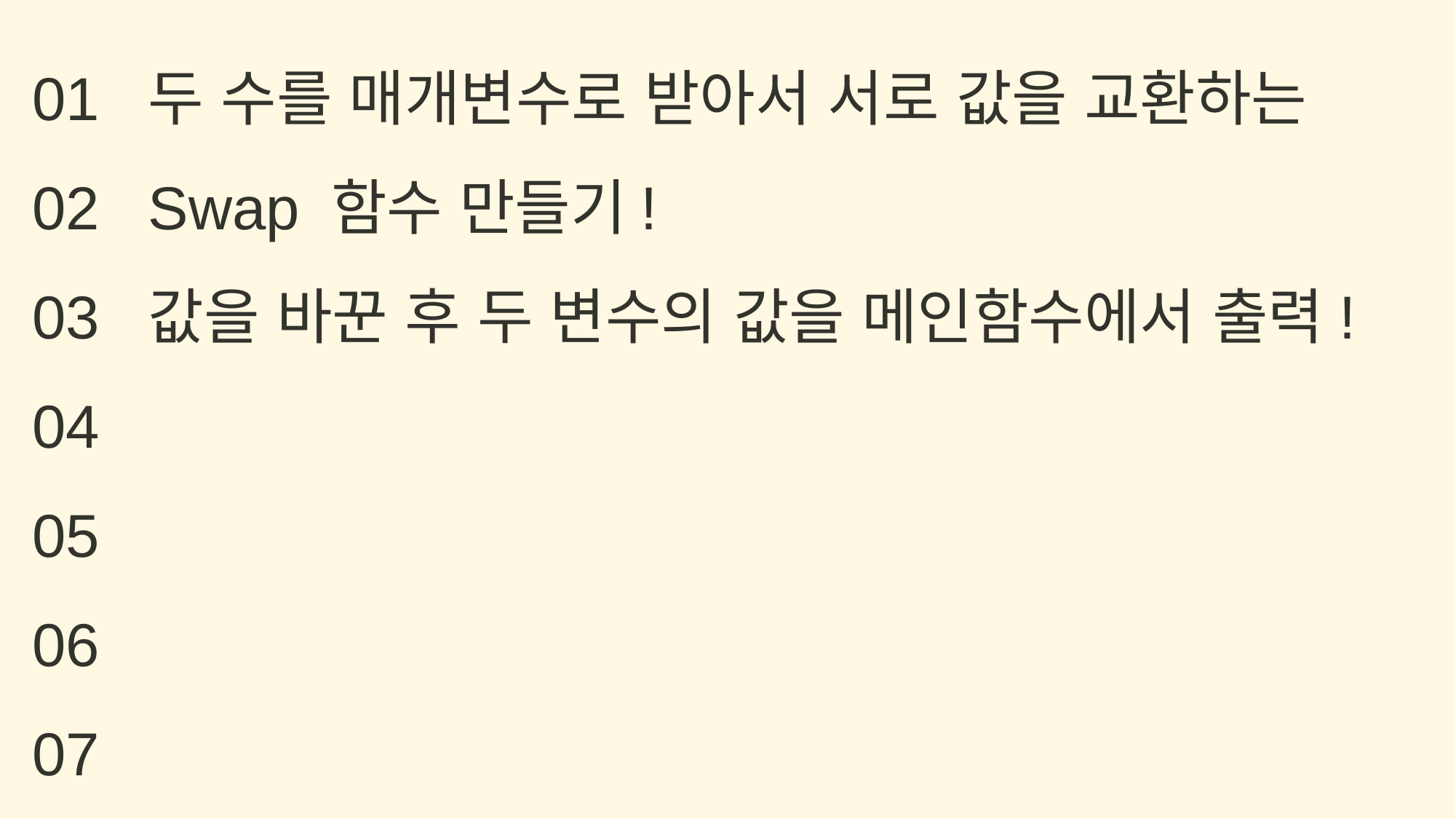

두 수를 매개변수로 받아서 서로 값을 교환하는
Swap 함수 만들기!
값을 바꾼 후 두 변수의 값을 메인함수에서 출력!

01
02
03
04
05
06
07